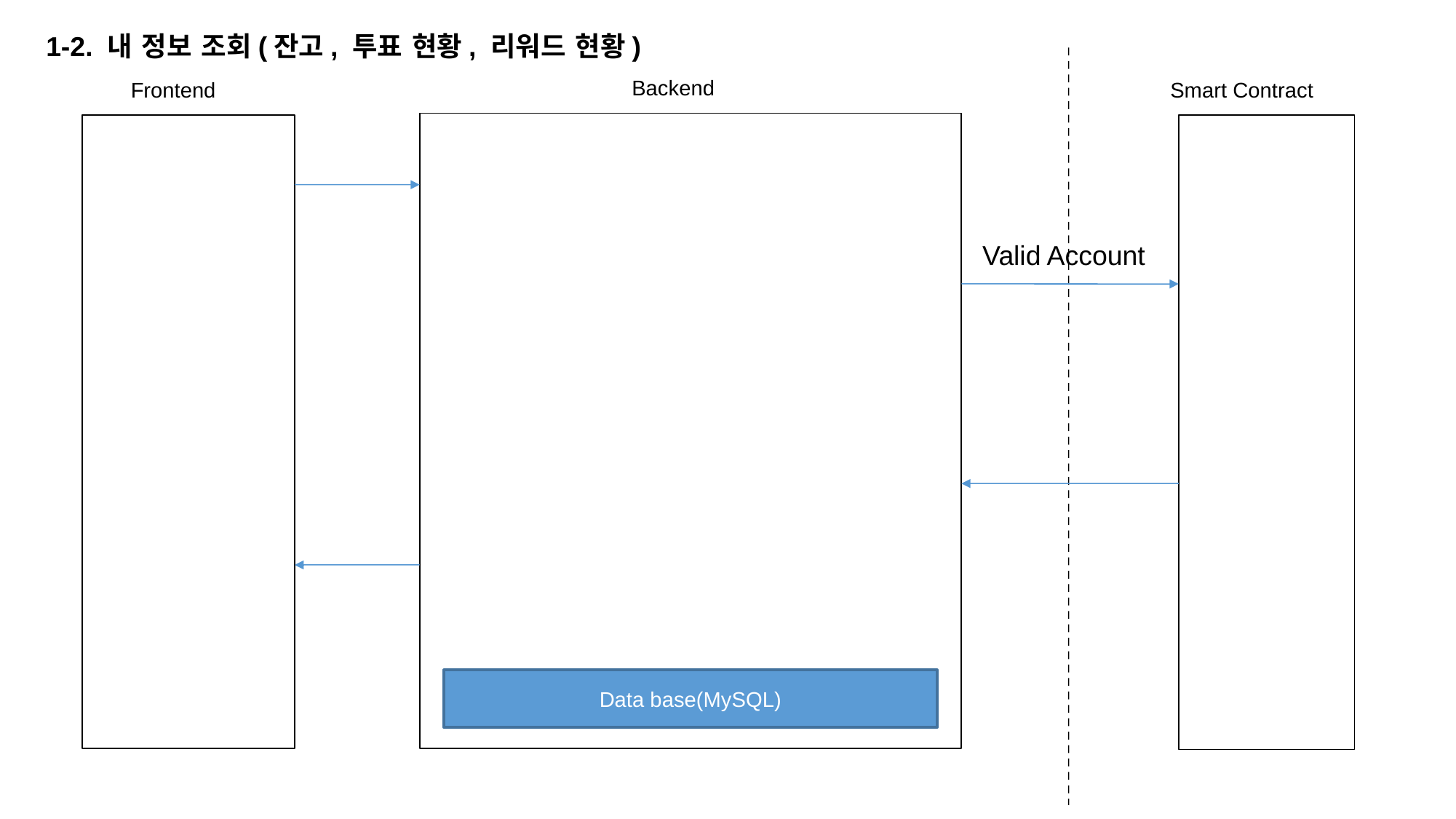

1-2. 내 정보 조회(잔고, 투표 현황, 리워드 현황)

Backend
Frontend
Smart Contract

Valid Account

Data base(MySQL)